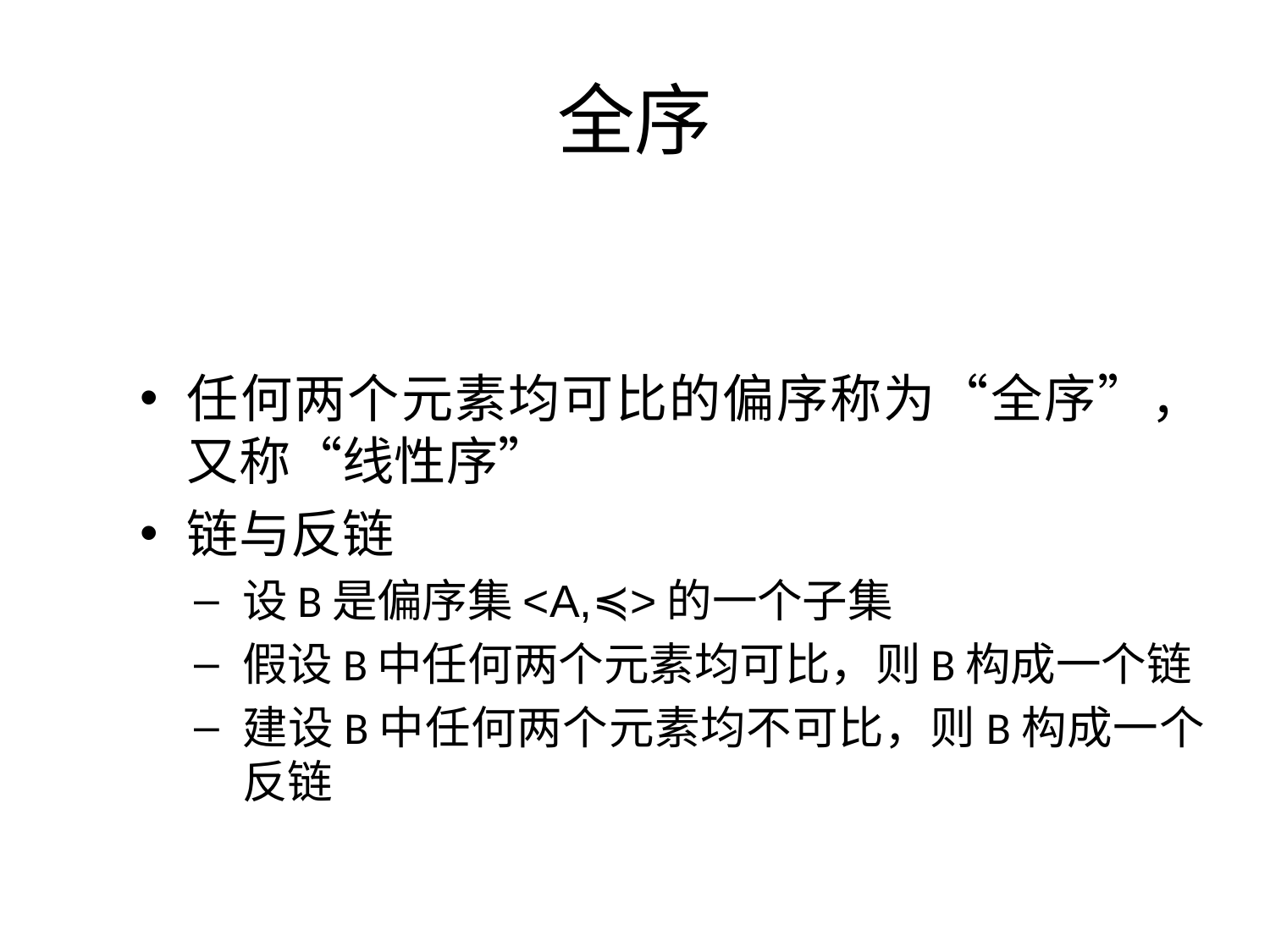

# 全序
任何两个元素均可比的偏序称为“全序”，又称“线性序”
链与反链
设B是偏序集<A,≼>的一个子集
假设B中任何两个元素均可比，则B构成一个链
建设B中任何两个元素均不可比，则B构成一个反链